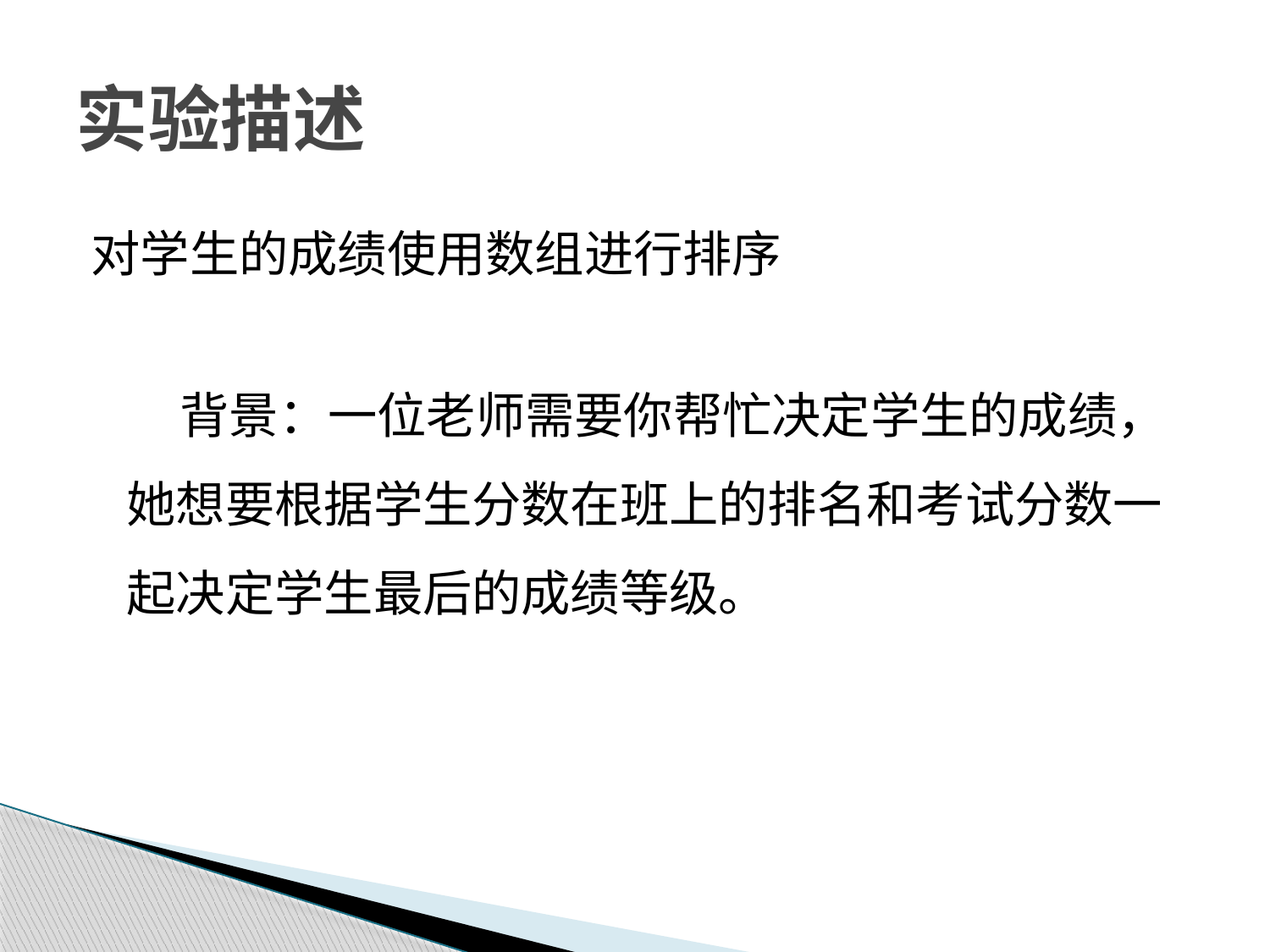

# 实验描述
对学生的成绩使用数组进行排序

       背景：一位老师需要你帮忙决定学生的成绩，她想要根据学生分数在班上的排名和考试分数一起决定学生最后的成绩等级。